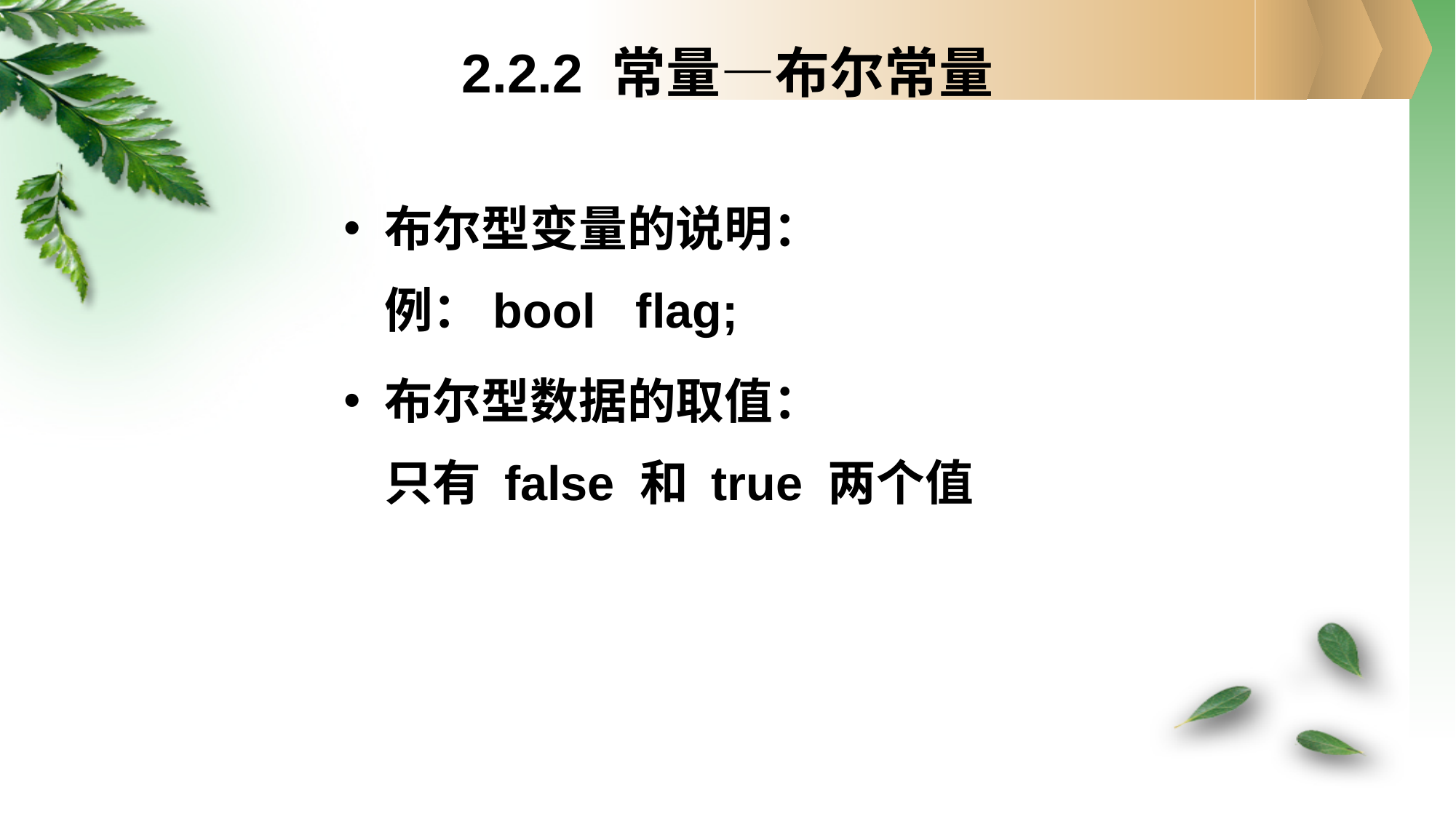

# 2.2.2 常量—布尔常量
布尔型变量的说明：
例：bool   flag;
布尔型数据的取值：
只有 false 和 true 两个值